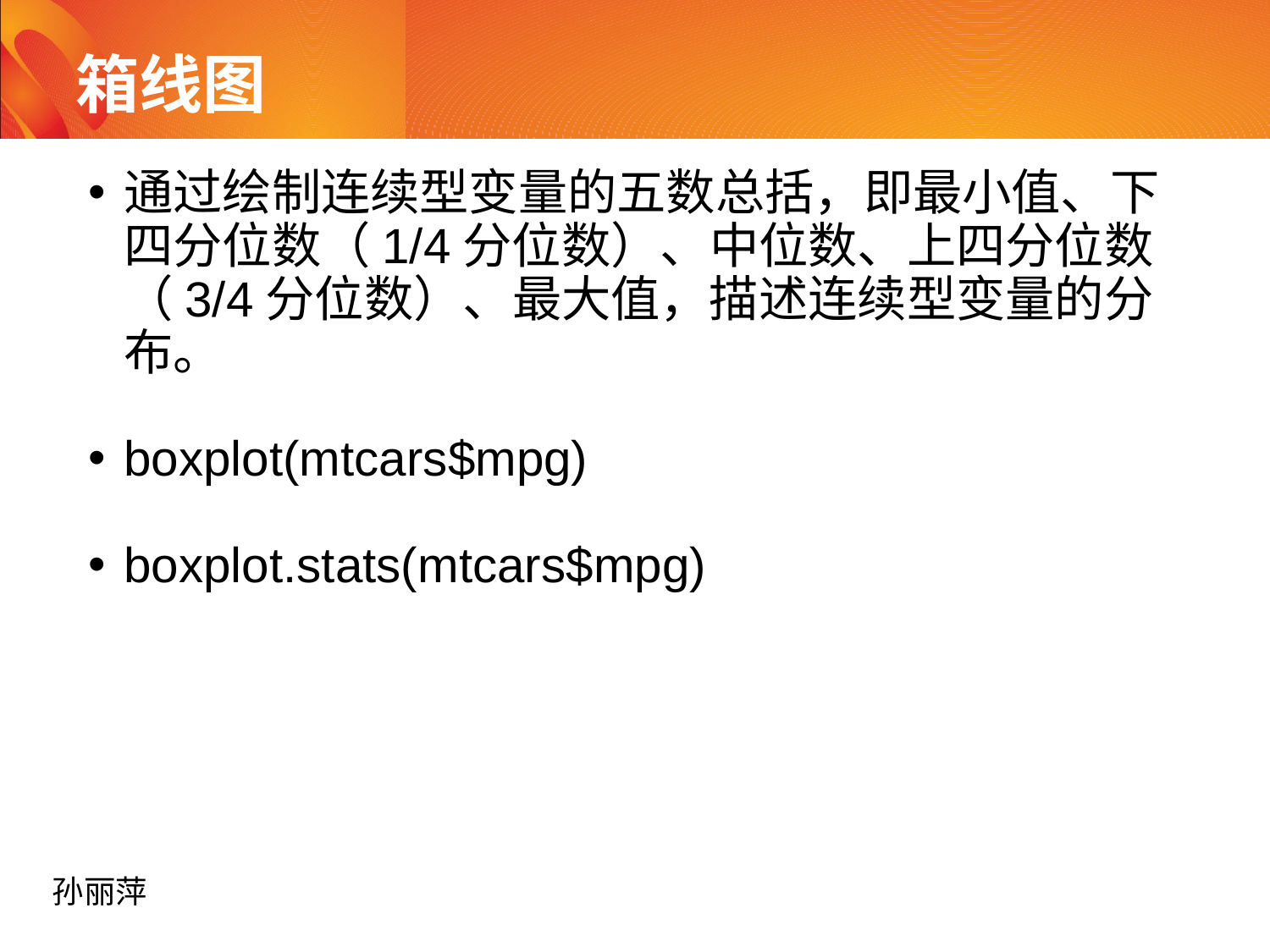

# 箱线图
通过绘制连续型变量的五数总括，即最小值、下四分位数（1/4分位数）、中位数、上四分位数（3/4分位数）、最大值，描述连续型变量的分布。

boxplot(mtcars$mpg)

boxplot.stats(mtcars$mpg)

32